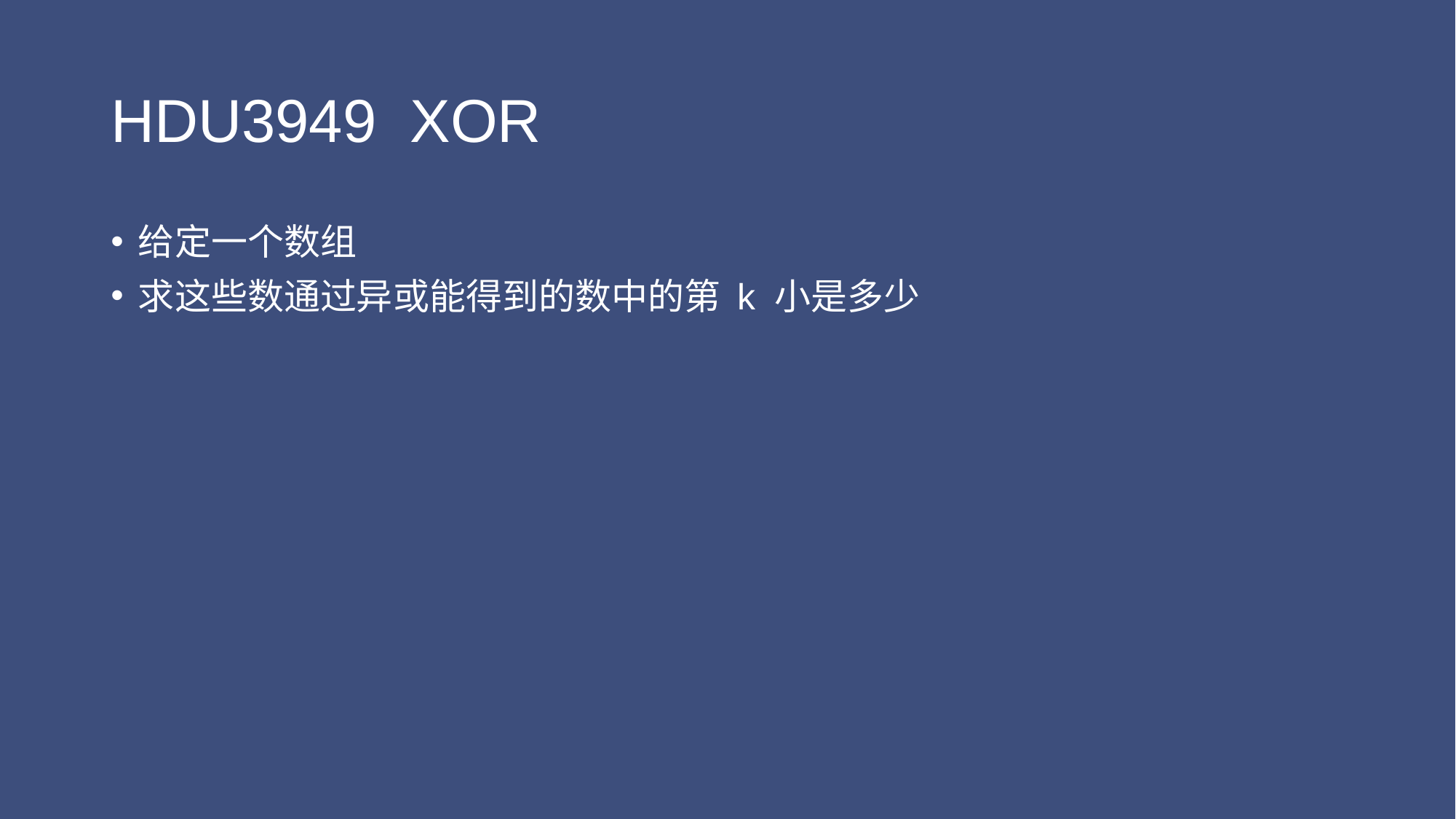

# HDU3949  XOR
给定一个数组
求这些数通过异或能得到的数中的第 k 小是多少